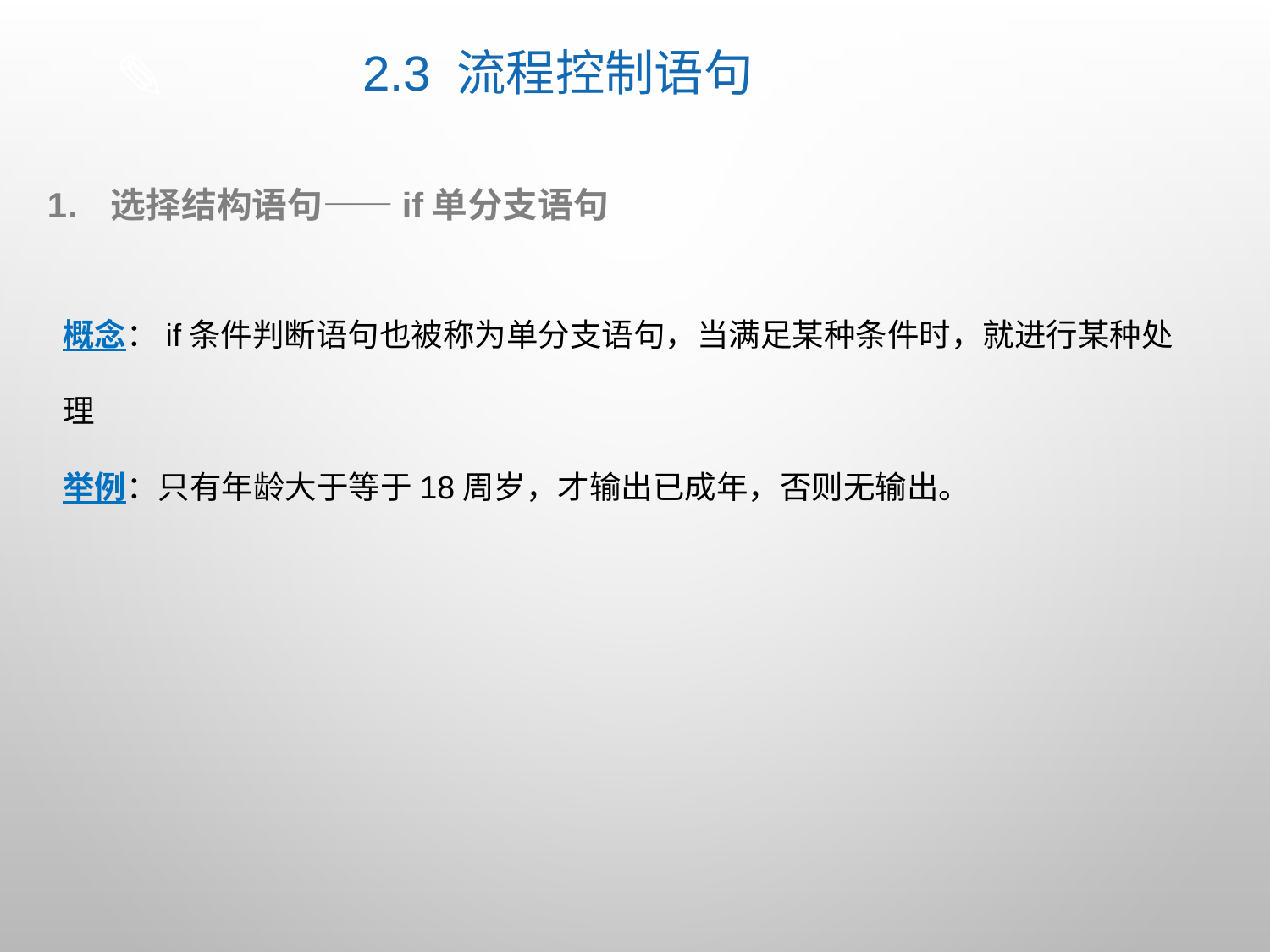

# 2.3 流程控制语句
选择结构语句——if单分支语句
概念：if条件判断语句也被称为单分支语句，当满足某种条件时，就进行某种处理
举例：只有年龄大于等于18周岁，才输出已成年，否则无输出。